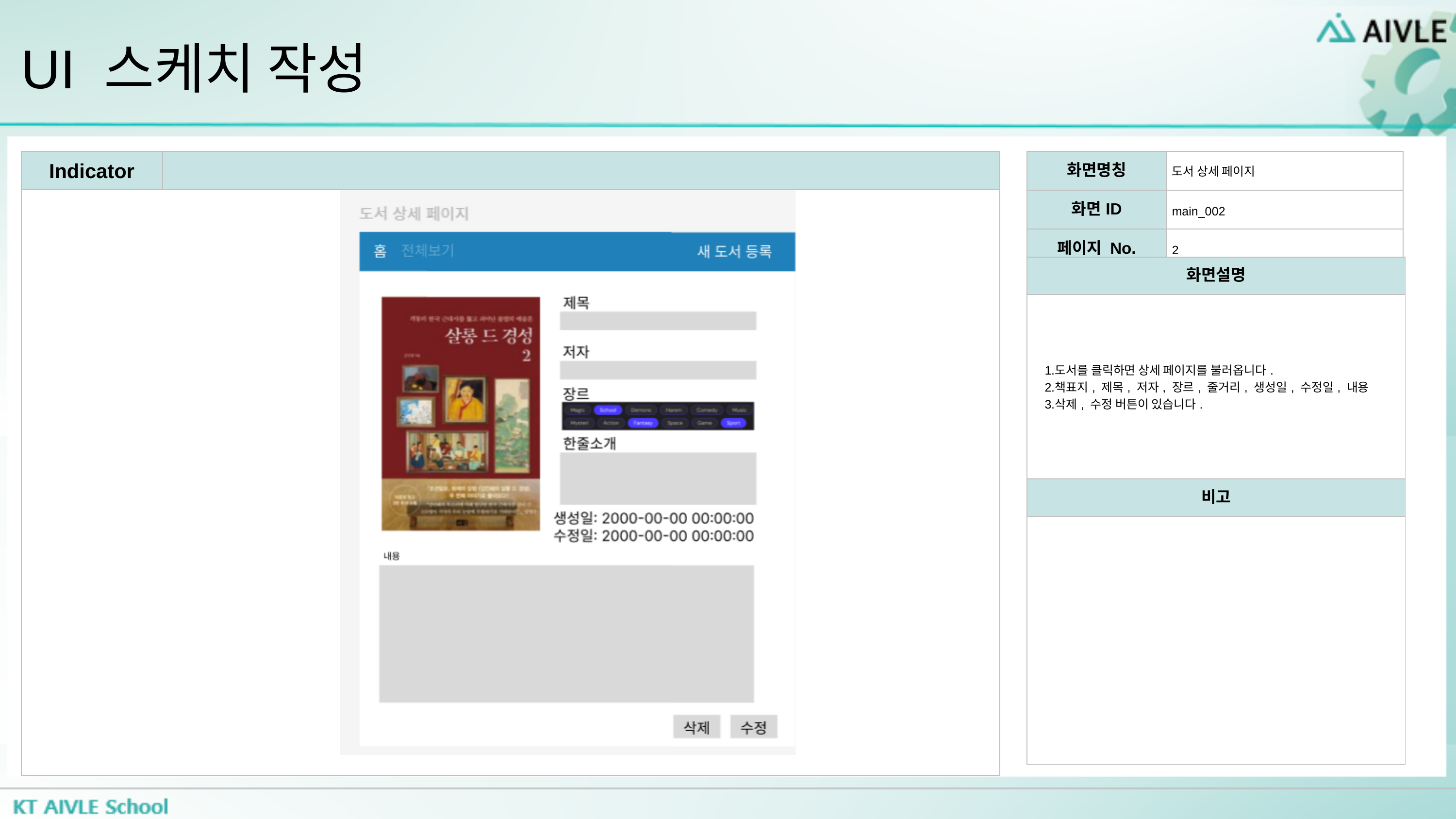

UI 스케치 작성

| Indicator |  |
| --- | --- |
|  |  |
| 화면명칭 | 도서 상세 페이지 |
| --- | --- |
| 화면ID | main\_002 |
| 페이지 No. | 2 |

| 화면설명 |
| --- |
| 도서를 클릭하면 상세 페이지를 불러옵니다. 책표지, 제목, 저자, 장르, 줄거리, 생성일, 수정일, 내용 삭제, 수정 버튼이 있습니다. |
| 비고 |
|  |